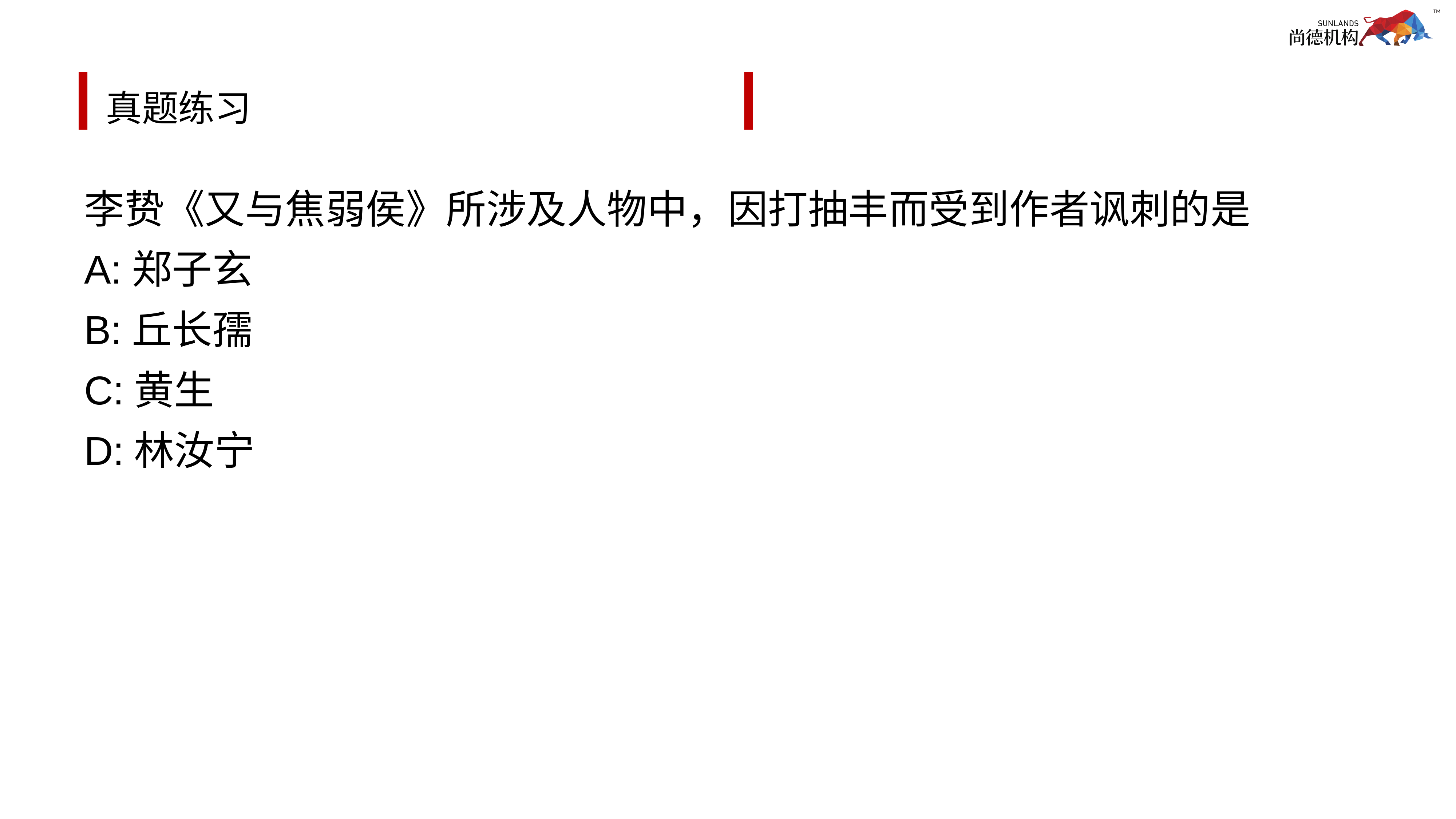

# 真题练习
李贽《又与焦弱侯》所涉及人物中，因打抽丰而受到作者讽刺的是
A:郑子玄
B:丘长孺
C:黄生
D:林汝宁